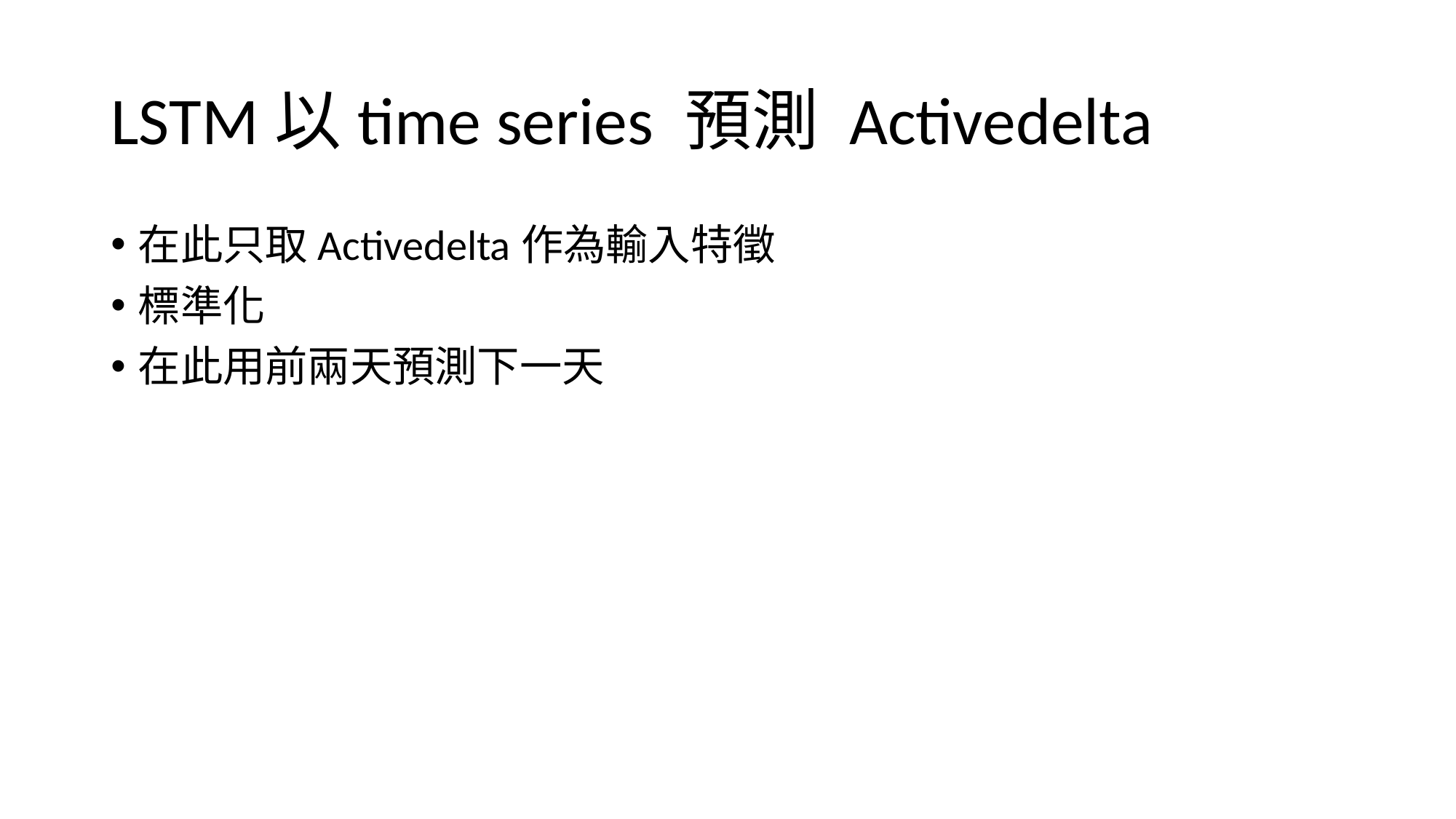

# LSTM以time series 預測 Activedelta
在此只取Activedelta作為輸入特徵
標準化
在此用前兩天預測下一天